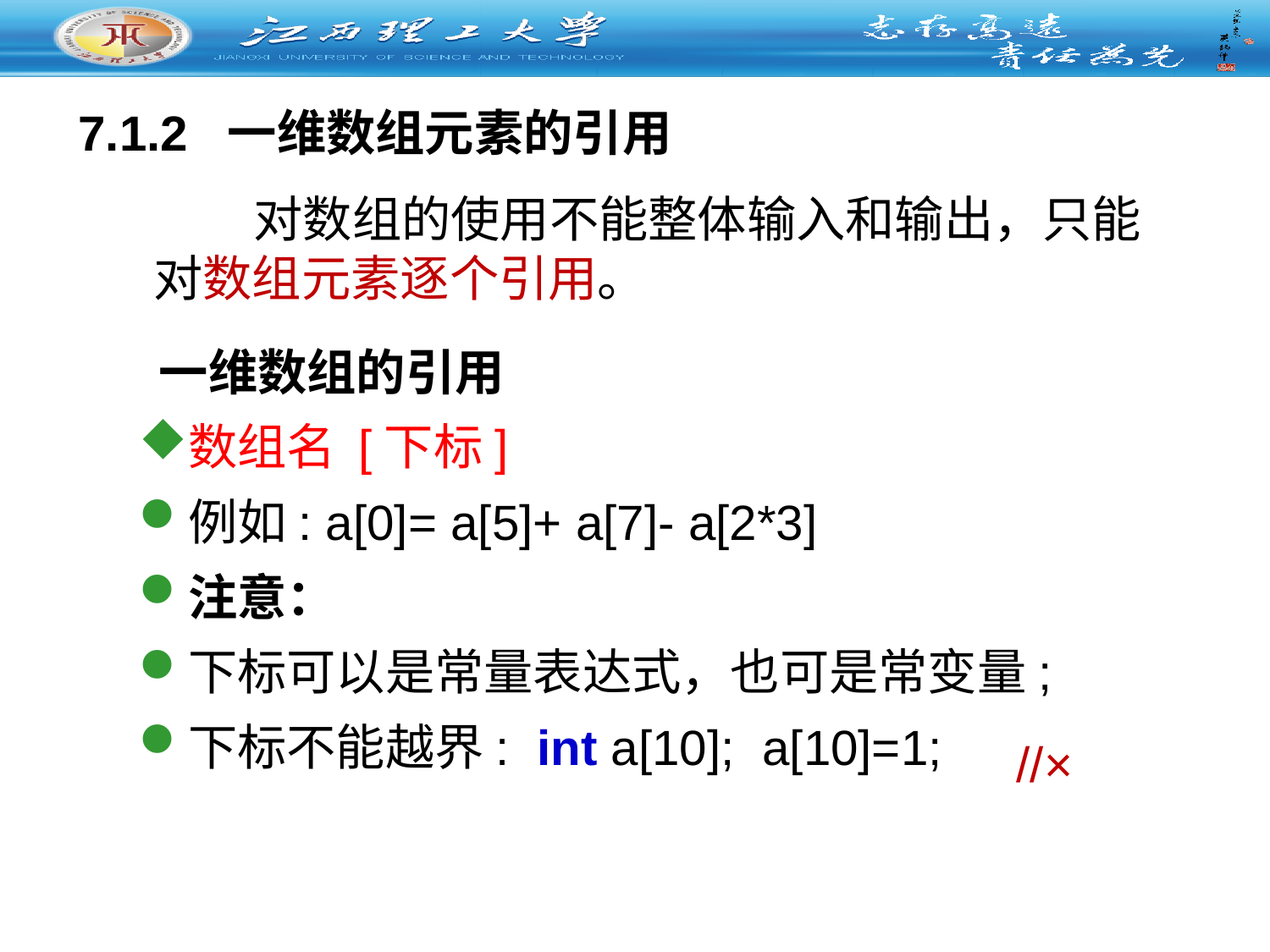

# 7.1.2  一维数组元素的引用
        对数组的使用不能整体输入和输出，只能对数组元素逐个引用。
     一维数组的引用
数组名 [下标]
例如: a[0]= a[5]+ a[7]- a[2*3]
注意：
下标可以是常量表达式，也可是常变量;
下标不能越界:  int a[10];  a[10]=1;
//×